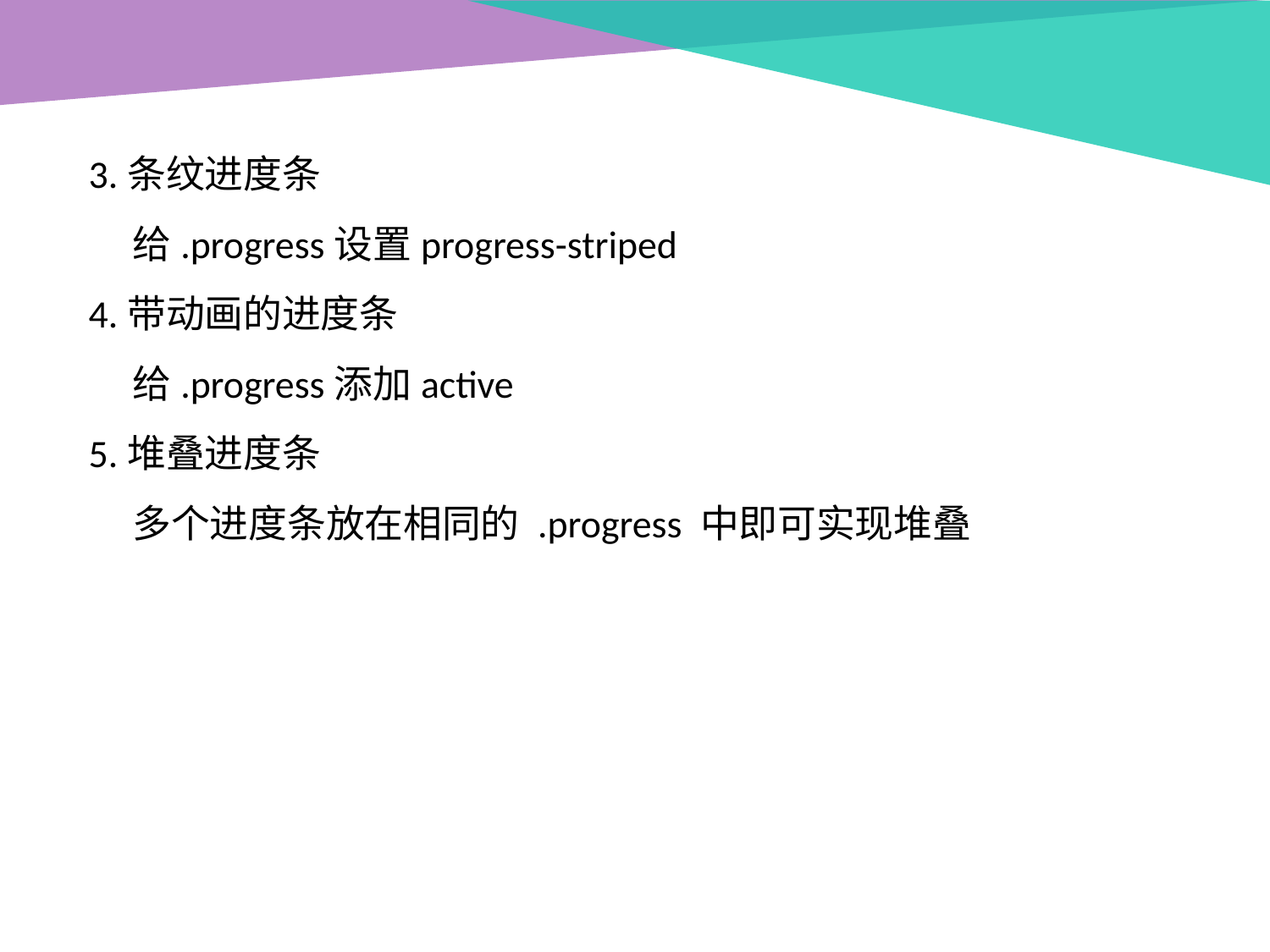

3.条纹进度条
    给.progress设置progress-striped
4.带动画的进度条
    给.progress添加active
5.堆叠进度条
    多个进度条放在相同的 .progress 中即可实现堆叠